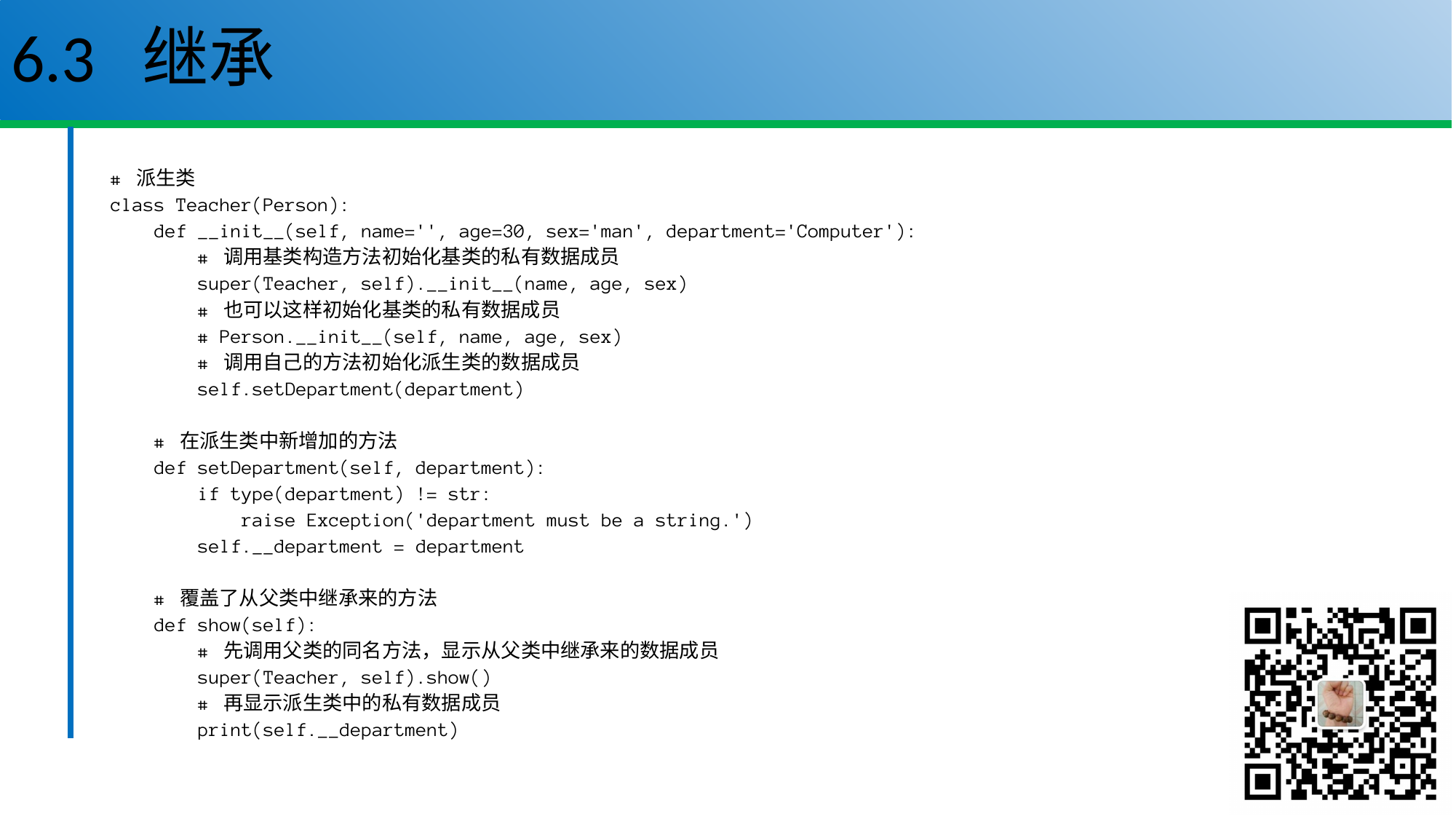

# 6.3  继承
# 派生类
class Teacher(Person):
    def __init__(self, name='', age=30, sex='man', department='Computer'):
        # 调用基类构造方法初始化基类的私有数据成员
        super(Teacher, self).__init__(name, age, sex)
        # 也可以这样初始化基类的私有数据成员
        # Person.__init__(self, name, age, sex)
        # 调用自己的方法初始化派生类的数据成员
        self.setDepartment(department)

    # 在派生类中新增加的方法
    def setDepartment(self, department):
        if type(department) != str:
            raise Exception('department must be a string.')
        self.__department = department

    # 覆盖了从父类中继承来的方法
    def show(self):
        # 先调用父类的同名方法，显示从父类中继承来的数据成员
        super(Teacher, self).show()
        # 再显示派生类中的私有数据成员
        print(self.__department)
31